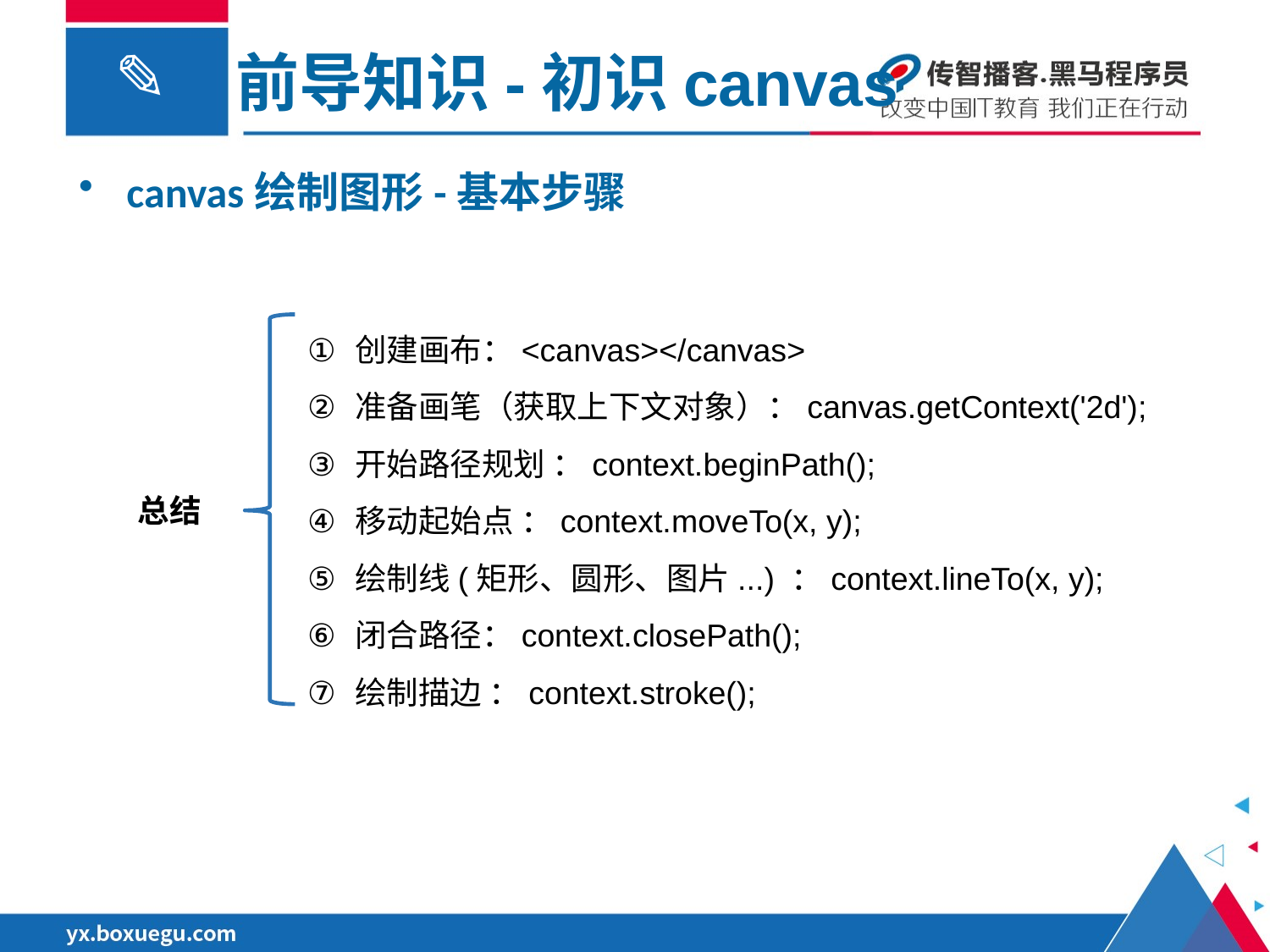

前导知识-初识canvas
canvas绘制图形-基本步骤

创建画布：<canvas></canvas>
准备画笔（获取上下文对象）：canvas.getContext('2d');
开始路径规划 ：context.beginPath();
移动起始点 ：context.moveTo(x, y);
绘制线(矩形、圆形、图片...) ：context.lineTo(x, y);
闭合路径：context.closePath();
绘制描边 ：context.stroke();

总结